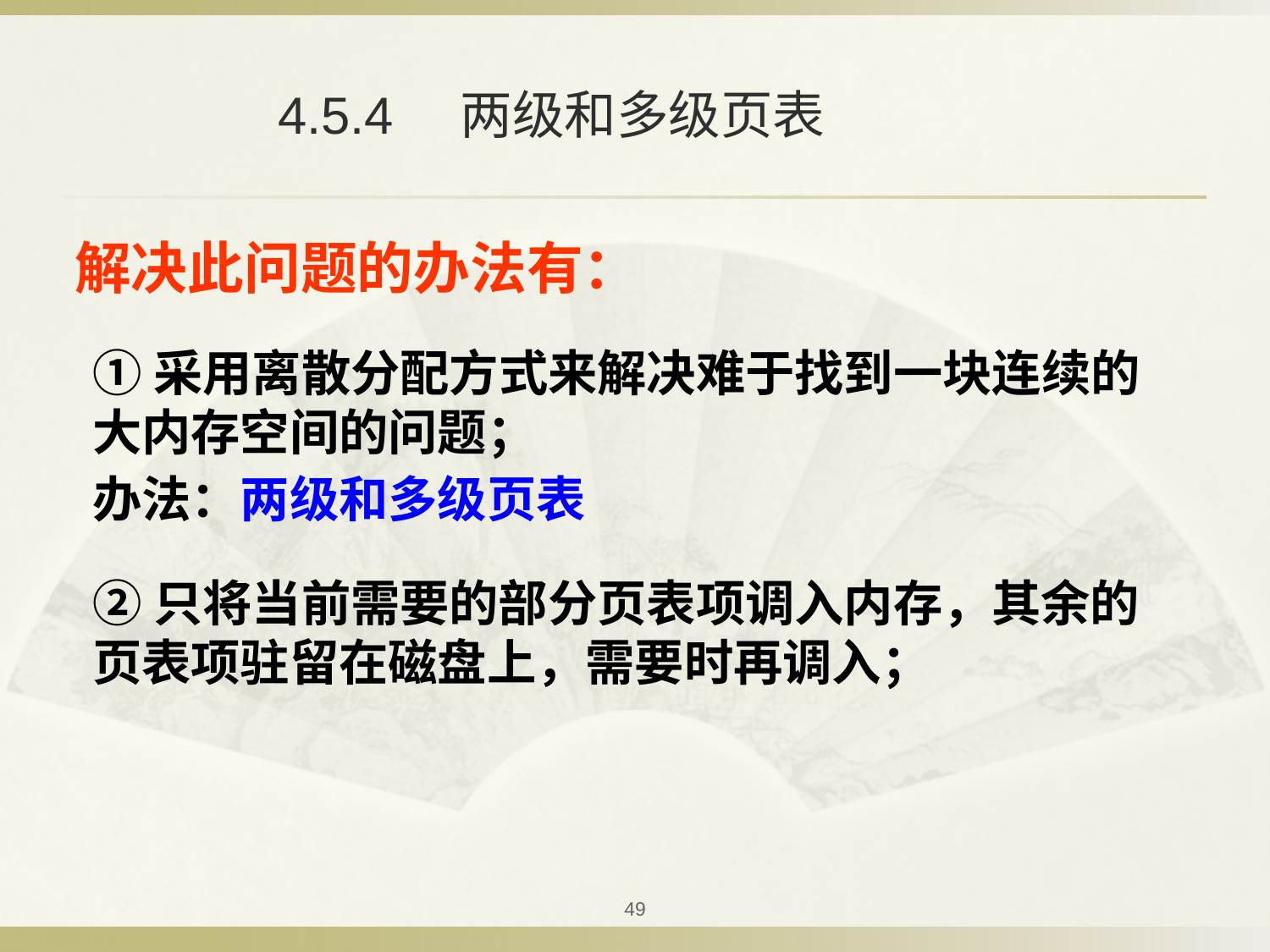

# 4.5.4    两级和多级页表
解决此问题的办法有：
①采用离散分配方式来解决难于找到一块连续的大内存空间的问题；
办法：两级和多级页表
②只将当前需要的部分页表项调入内存，其余的页表项驻留在磁盘上，需要时再调入；
49